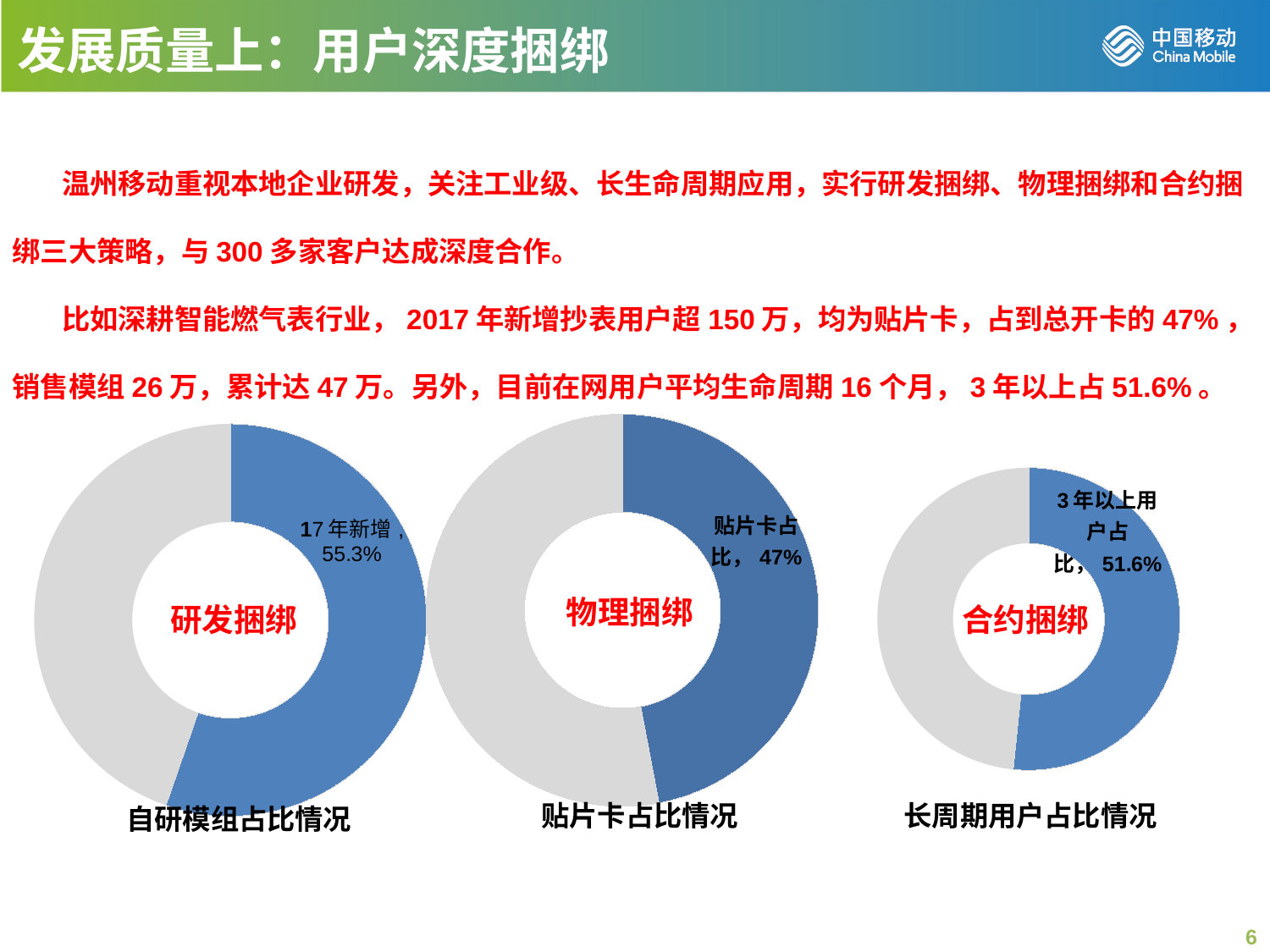

发展质量上：用户深度捆绑
温州移动重视本地企业研发，关注工业级、长生命周期应用，实行研发捆绑、物理捆绑和合约捆绑三大策略，与300多家客户达成深度合作。
比如深耕智能燃气表行业，2017年新增抄表用户超150万，均为贴片卡，占到总开卡的47%，销售模组26万，累计达47万。另外，目前在网用户平均生命周期16个月，3年以上占51.6%。

### Chart

| Category |  |
|---|---|

### Chart

| Category |  |
|---|---|

### Chart

| Category |  |
|---|---|
物理捆绑
研发捆绑
合约捆绑
贴片卡占比情况
长周期用户占比情况
自研模组占比情况